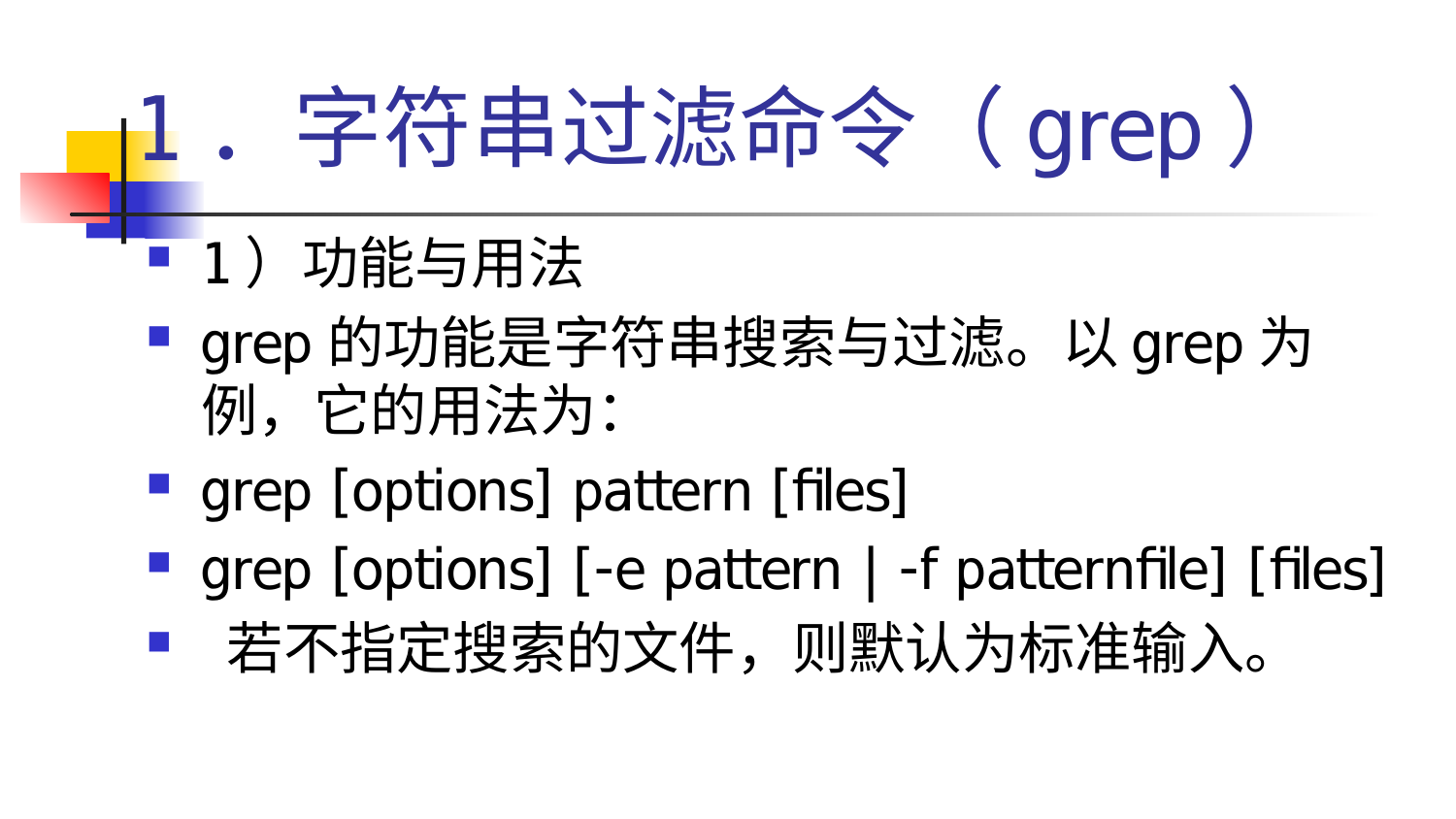

# 1．字符串过滤命令（grep）
1）功能与用法
grep的功能是字符串搜索与过滤。以grep为例，它的用法为：
grep [options] pattern [files]
grep [options] [-e pattern | -f patternfile] [files]
 若不指定搜索的文件，则默认为标准输入。